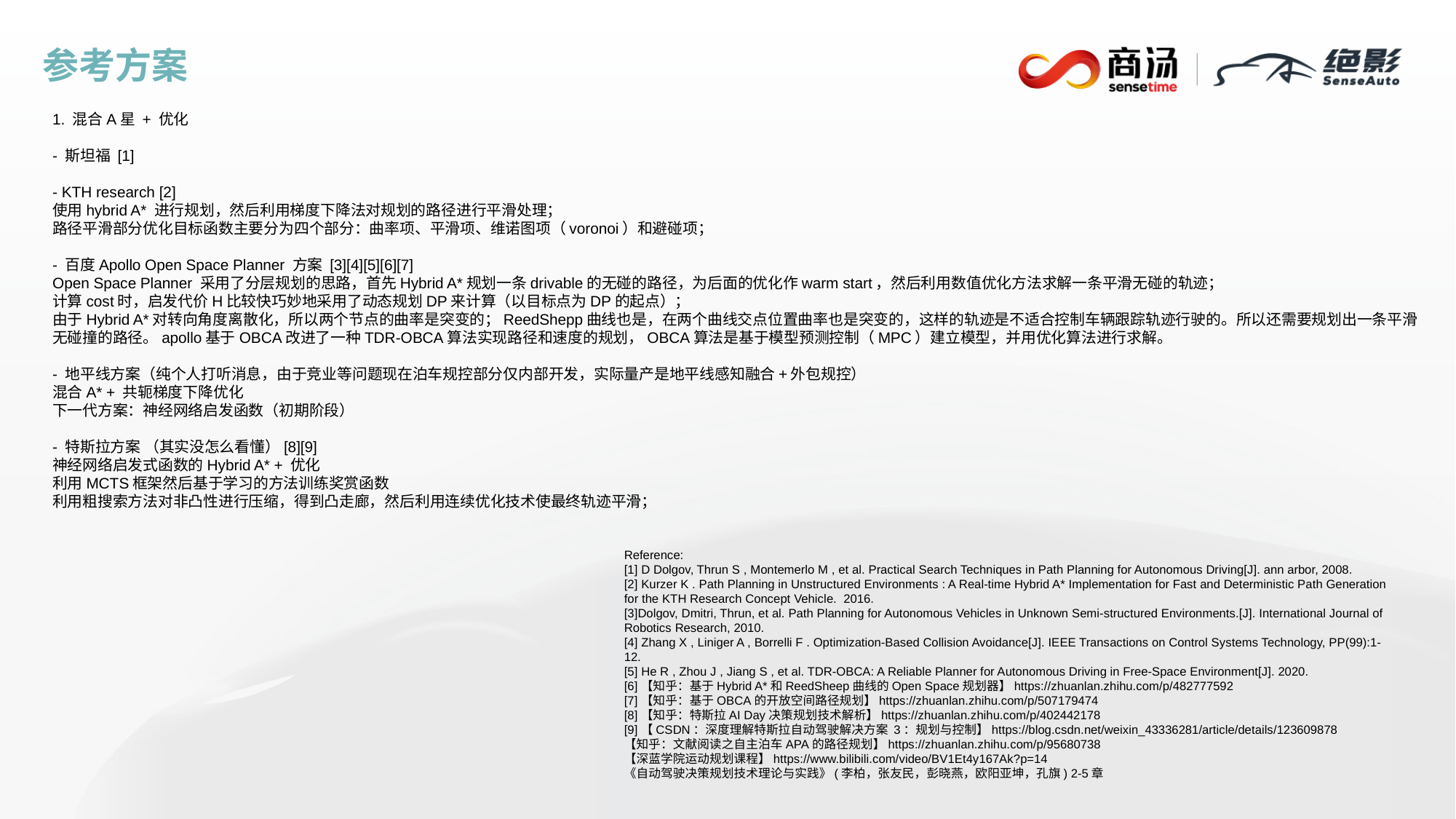

参考方案
1. 混合A星 + 优化

- 斯坦福 [1]

- KTH research [2]
使用hybrid A* 进行规划，然后利用梯度下降法对规划的路径进行平滑处理；
路径平滑部分优化目标函数主要分为四个部分：曲率项、平滑项、维诺图项（voronoi）和避碰项；

- 百度Apollo Open Space Planner 方案 [3][4][5][6][7]
Open Space Planner 采用了分层规划的思路，首先Hybrid A*规划一条drivable的无碰的路径，为后面的优化作warm start，然后利用数值优化方法求解一条平滑无碰的轨迹；
计算cost时，启发代价H比较快巧妙地采用了动态规划DP来计算（以目标点为DP的起点）；
由于Hybrid A*对转向角度离散化，所以两个节点的曲率是突变的；ReedShepp曲线也是，在两个曲线交点位置曲率也是突变的，这样的轨迹是不适合控制车辆跟踪轨迹行驶的。所以还需要规划出一条平滑无碰撞的路径。apollo基于OBCA改进了一种TDR-OBCA算法实现路径和速度的规划，OBCA算法是基于模型预测控制（MPC）建立模型，并用优化算法进行求解。

- 地平线方案（纯个人打听消息，由于竞业等问题现在泊车规控部分仅内部开发，实际量产是地平线感知融合+外包规控）
混合A* + 共轭梯度下降优化
下一代方案：神经网络启发函数（初期阶段）

- 特斯拉方案 （其实没怎么看懂）[8][9]
神经网络启发式函数的Hybrid A* + 优化
利用MCTS框架然后基于学习的方法训练奖赏函数
利用粗搜索方法对非凸性进行压缩，得到凸走廊，然后利用连续优化技术使最终轨迹平滑；

Reference:
[1] D Dolgov, Thrun S , Montemerlo M , et al. Practical Search Techniques in Path Planning for Autonomous Driving[J]. ann arbor, 2008.
[2] Kurzer K . Path Planning in Unstructured Environments : A Real-time Hybrid A* Implementation for Fast and Deterministic Path Generation for the KTH Research Concept Vehicle.  2016.
[3]Dolgov, Dmitri, Thrun, et al. Path Planning for Autonomous Vehicles in Unknown Semi-structured Environments.[J]. International Journal of Robotics Research, 2010.
[4] Zhang X , Liniger A , Borrelli F . Optimization-Based Collision Avoidance[J]. IEEE Transactions on Control Systems Technology, PP(99):1-12.
[5] He R , Zhou J , Jiang S , et al. TDR-OBCA: A Reliable Planner for Autonomous Driving in Free-Space Environment[J]. 2020.
[6]【知乎：基于Hybrid A*和ReedSheep曲线的Open Space规划器】https://zhuanlan.zhihu.com/p/482777592
[7]【知乎：基于OBCA的开放空间路径规划】https://zhuanlan.zhihu.com/p/507179474
[8]【知乎：特斯拉AI Day决策规划技术解析】https://zhuanlan.zhihu.com/p/402442178
[9]【CSDN：深度理解特斯拉自动驾驶解决方案 3：规划与控制】https://blog.csdn.net/weixin_43336281/article/details/123609878
【知乎：文献阅读之自主泊车APA的路径规划】https://zhuanlan.zhihu.com/p/95680738
【深蓝学院运动规划课程】https://www.bilibili.com/video/BV1Et4y167Ak?p=14
《自动驾驶决策规划技术理论与实践》(李柏，张友民，彭晓燕，欧阳亚坤，孔旗) 2-5章
3